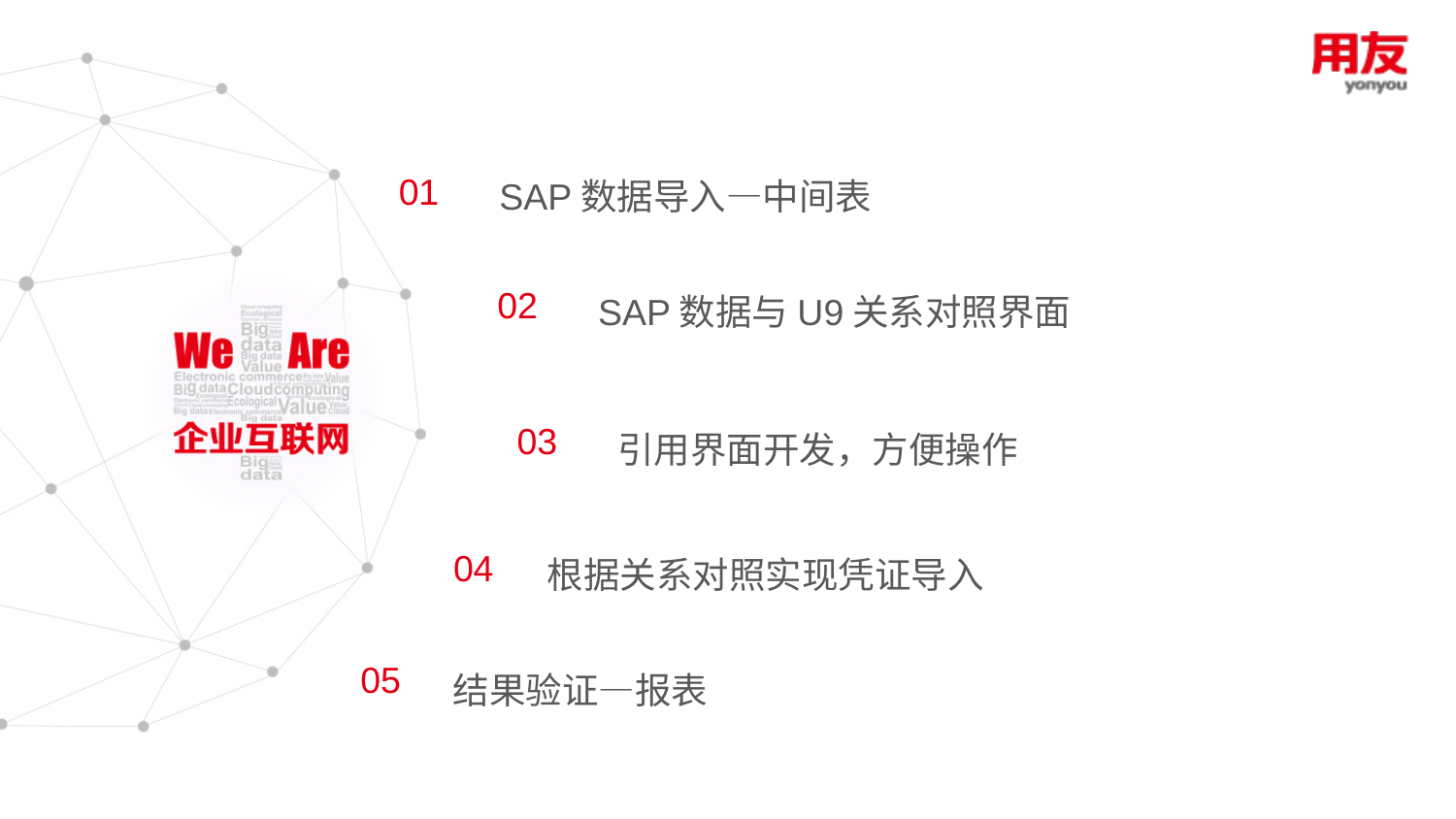

SAP数据导入—中间表
01
SAP数据与U9关系对照界面
02
引用界面开发，方便操作
03
根据关系对照实现凭证导入
04
结果验证—报表
05